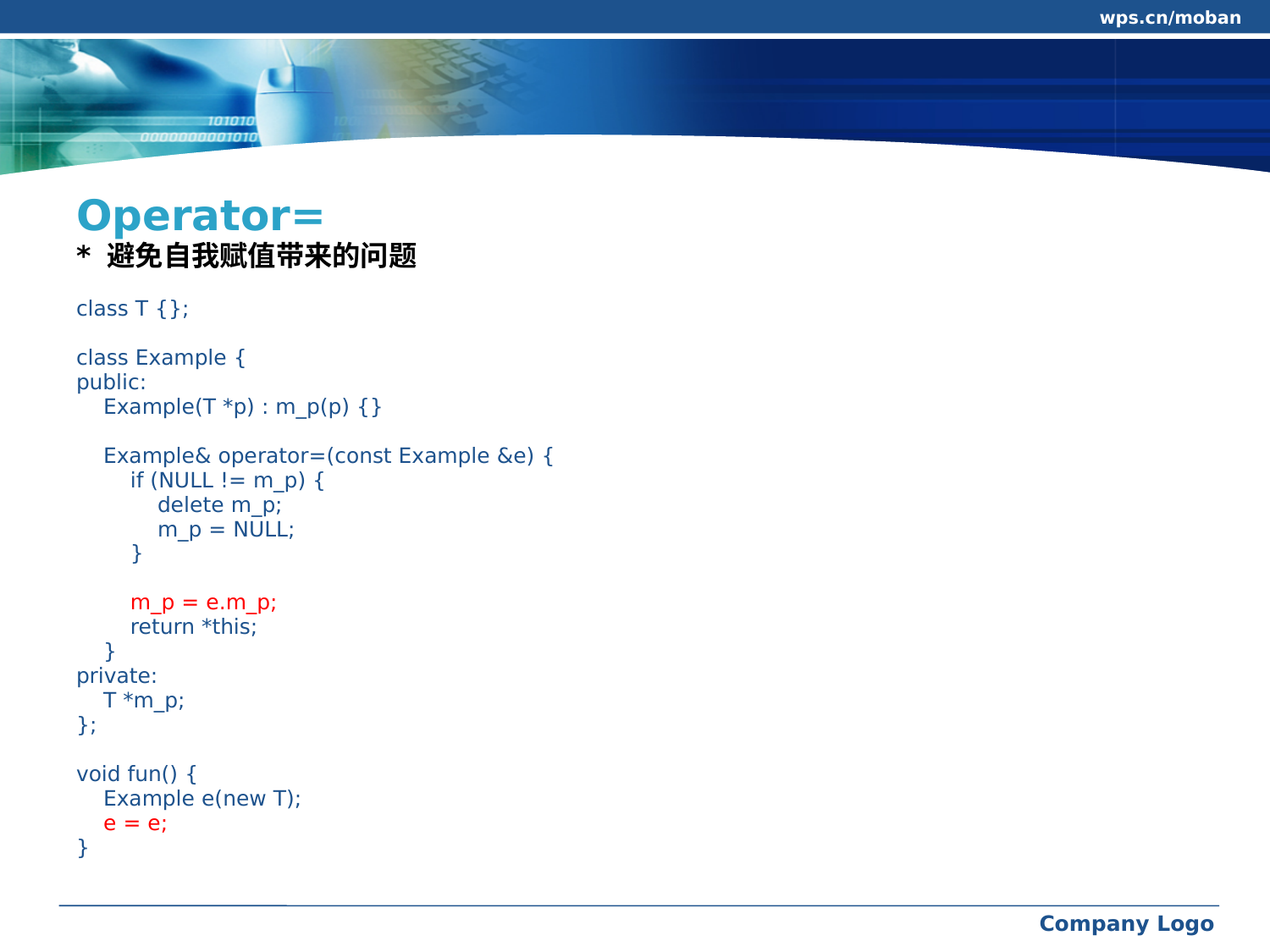

wps.cn/moban

#
Operator=
* 避免自我赋值带来的问题

class T {};

class Example {
public:
    Example(T *p) : m_p(p) {}

    Example& operator=(const Example &e) {
        if (NULL != m_p) {
            delete m_p;
            m_p = NULL;
        }

        m_p = e.m_p;
        return *this;
    }
private:
    T *m_p;
};

void fun() {
    Example e(new T);
    e = e;
}

Company Logo